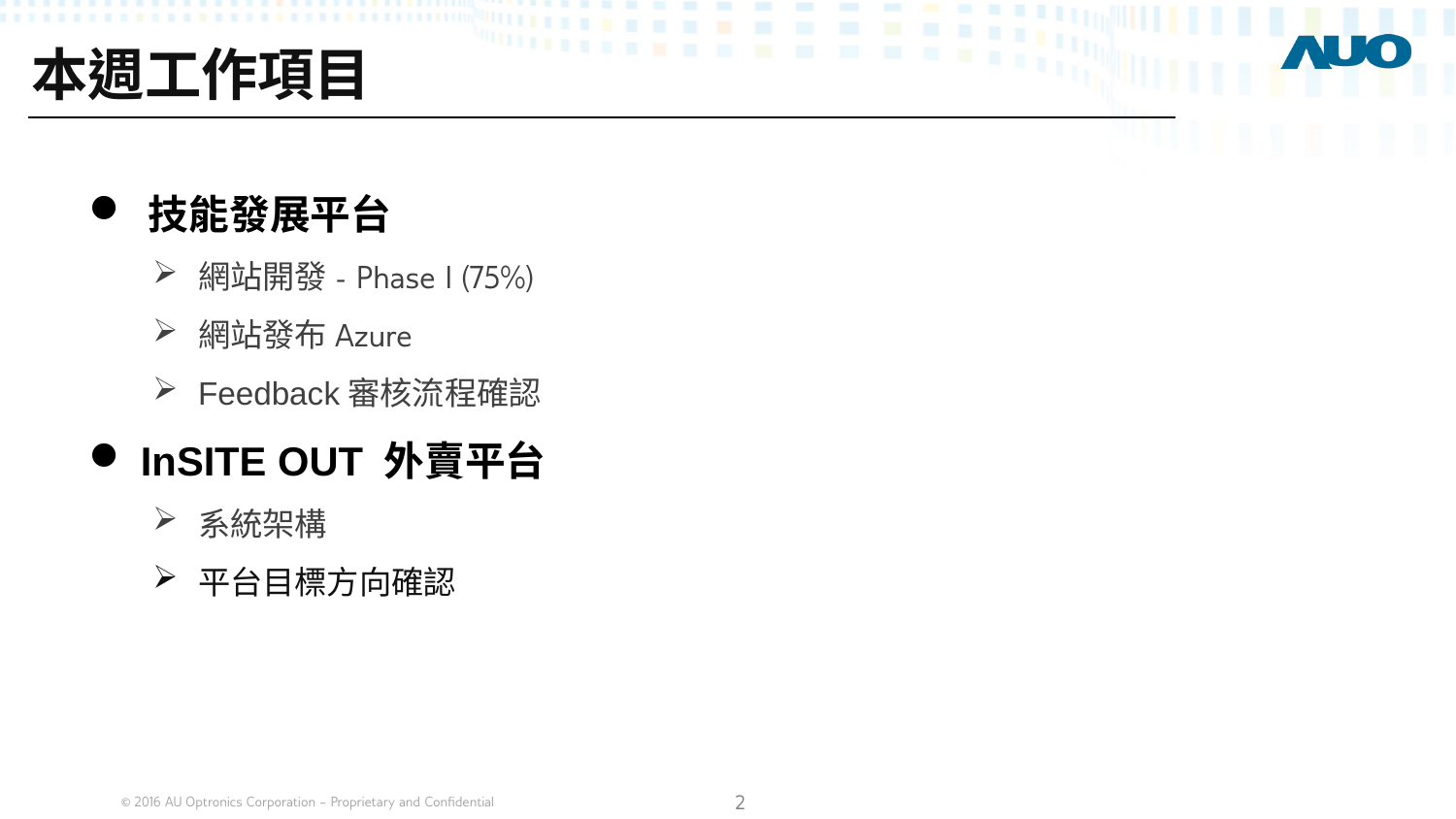

# 本週工作項目
 技能發展平台
網站開發- Phase I (75%)
網站發布Azure
Feedback審核流程確認
 InSITE OUT 外賣平台
系統架構
平台目標方向確認